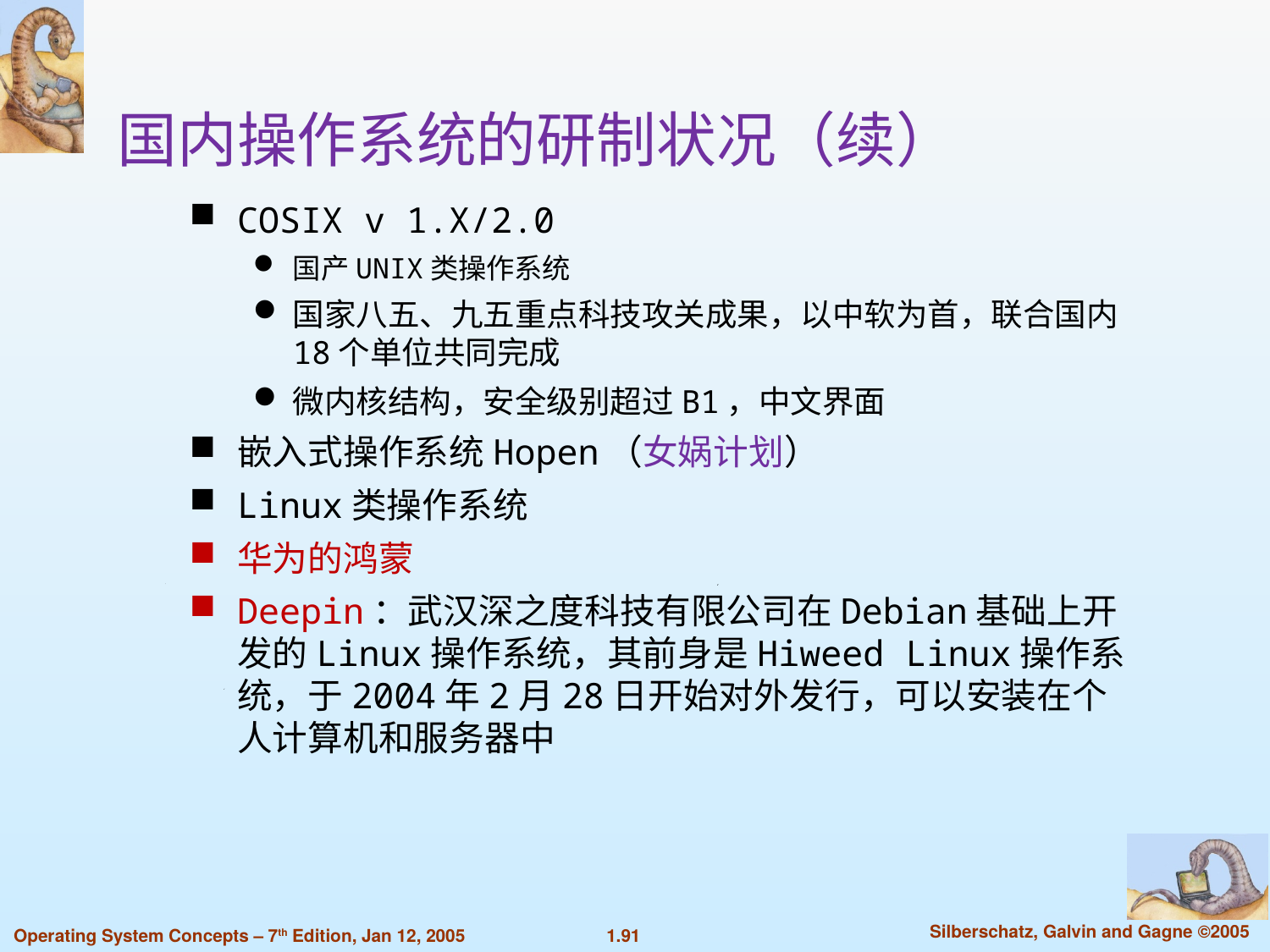

国内操作系统的研制状况（续）
COSIX v 1.X/2.0
国产UNIX类操作系统
国家八五、九五重点科技攻关成果，以中软为首，联合国内18个单位共同完成
微内核结构，安全级别超过B1，中文界面
嵌入式操作系统Hopen（女娲计划）
Linux类操作系统
华为的鸿蒙
Deepin：武汉深之度科技有限公司在Debian基础上开发的Linux操作系统，其前身是Hiweed Linux操作系统，于2004年2月28日开始对外发行，可以安装在个人计算机和服务器中